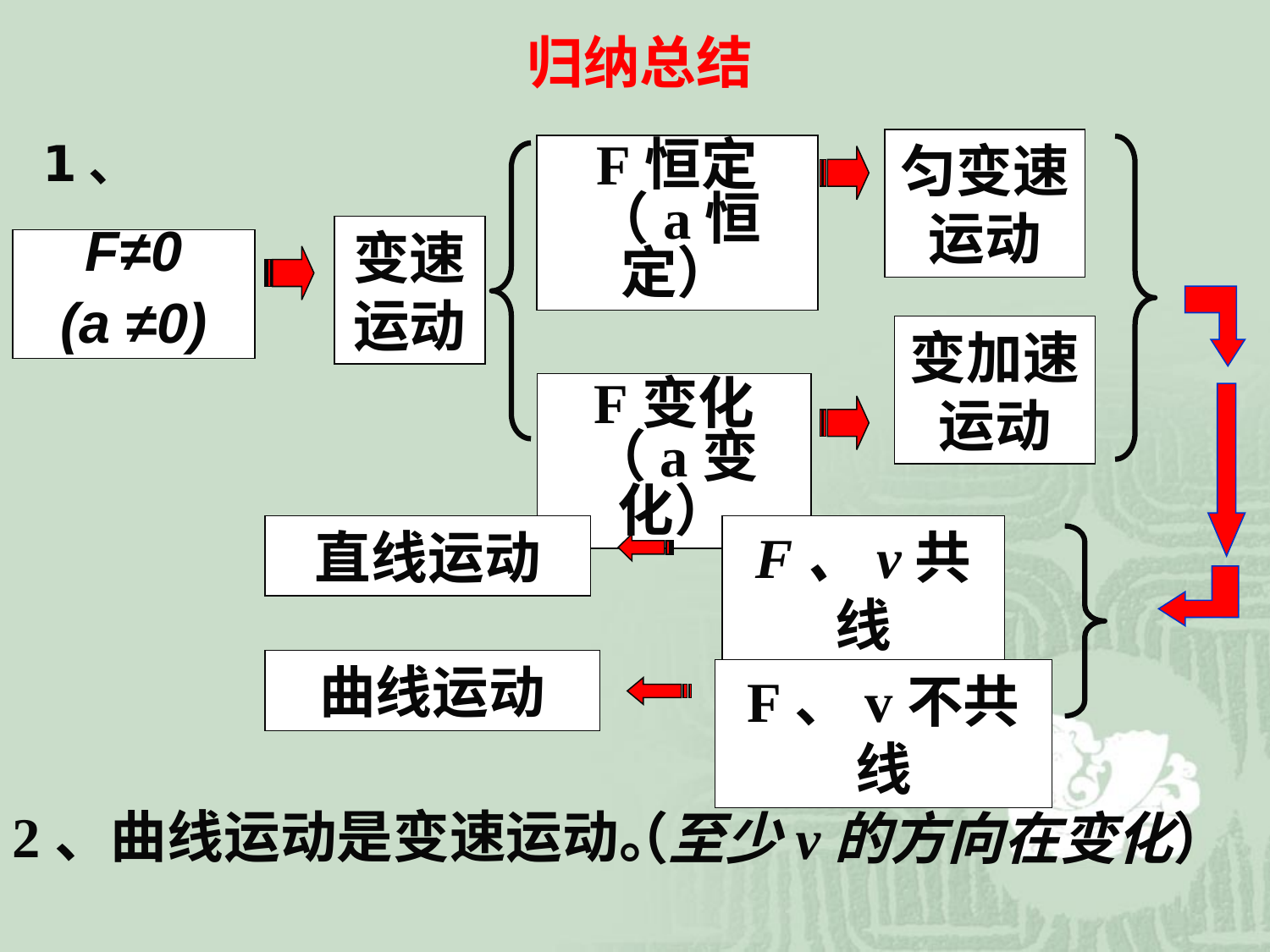

归纳总结
1、
匀变速运动
F恒定（a恒定）

变速运动
F≠0
(a ≠0)

变加速运动
F变化（a变化）

直线运动
F、v共线

曲线运动
F、v不共线

2、曲线运动是变速运动。
（至少v的方向在变化）